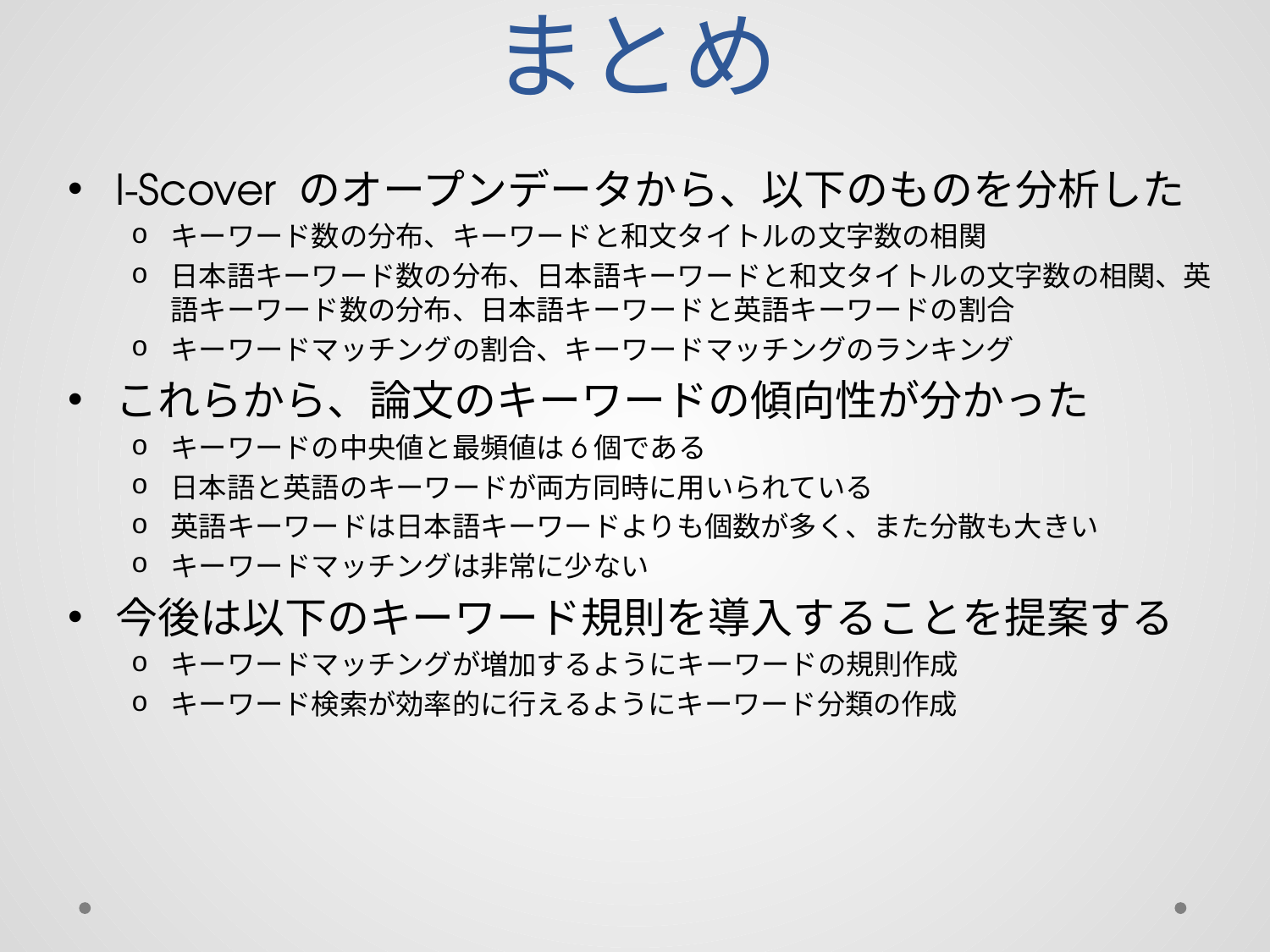

# まとめ
I-Scover のオープンデータから、以下のものを分析した
キーワード数の分布、キーワードと和文タイトルの文字数の相関
日本語キーワード数の分布、日本語キーワードと和文タイトルの文字数の相関、英語キーワード数の分布、日本語キーワードと英語キーワードの割合
キーワードマッチングの割合、キーワードマッチングのランキング
これらから、論文のキーワードの傾向性が分かった
キーワードの中央値と最頻値は6個である
日本語と英語のキーワードが両方同時に用いられている
英語キーワードは日本語キーワードよりも個数が多く、また分散も大きい
キーワードマッチングは非常に少ない
今後は以下のキーワード規則を導入することを提案する
キーワードマッチングが増加するようにキーワードの規則作成
キーワード検索が効率的に行えるようにキーワード分類の作成